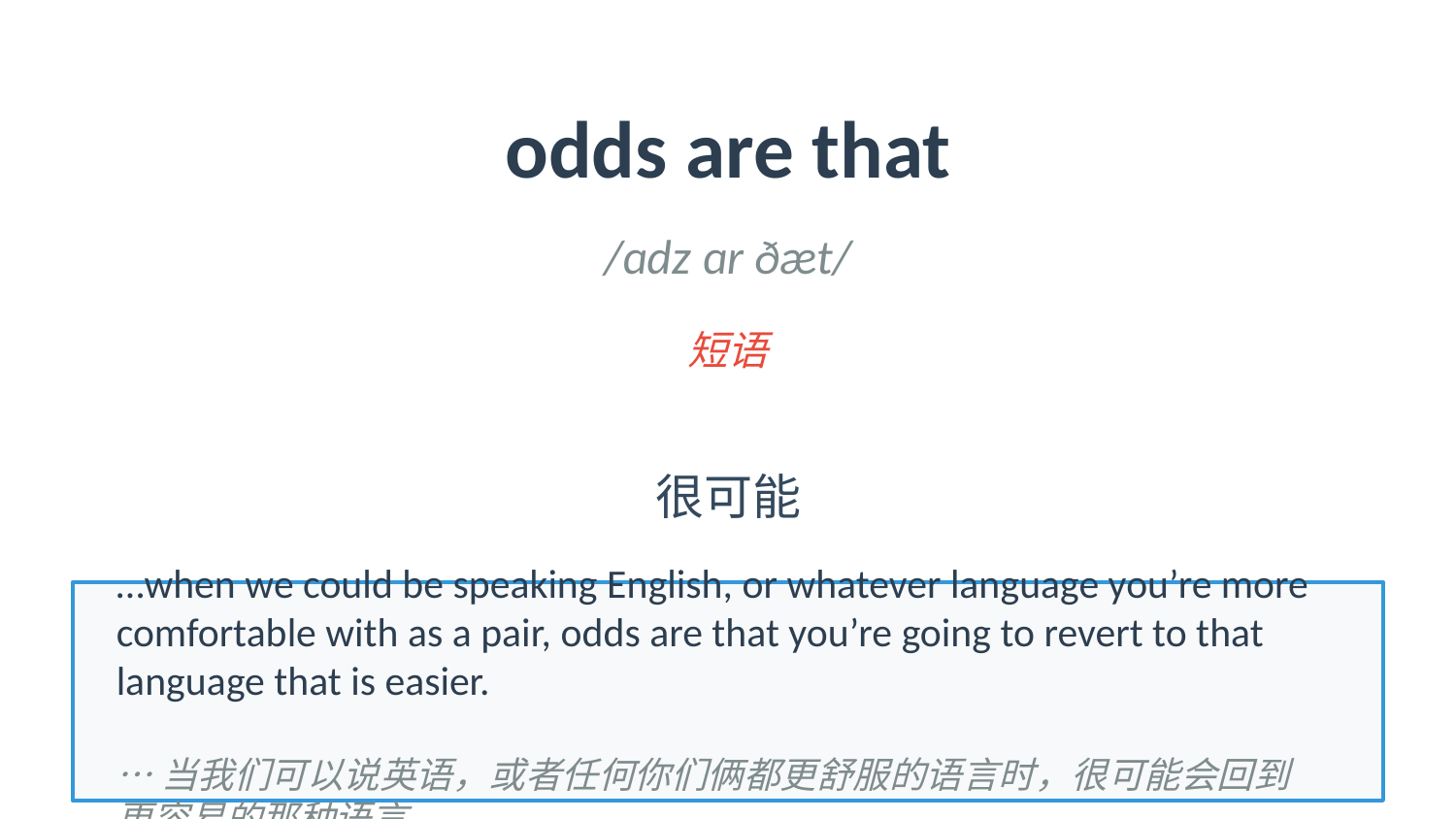

odds are that
/ɑdz ɑr ðæt/
短语
很可能

…when we could be speaking English, or whatever language you’re more comfortable with as a pair, odds are that you’re going to revert to that language that is easier.

…当我们可以说英语，或者任何你们俩都更舒服的语言时，很可能会回到更容易的那种语言。